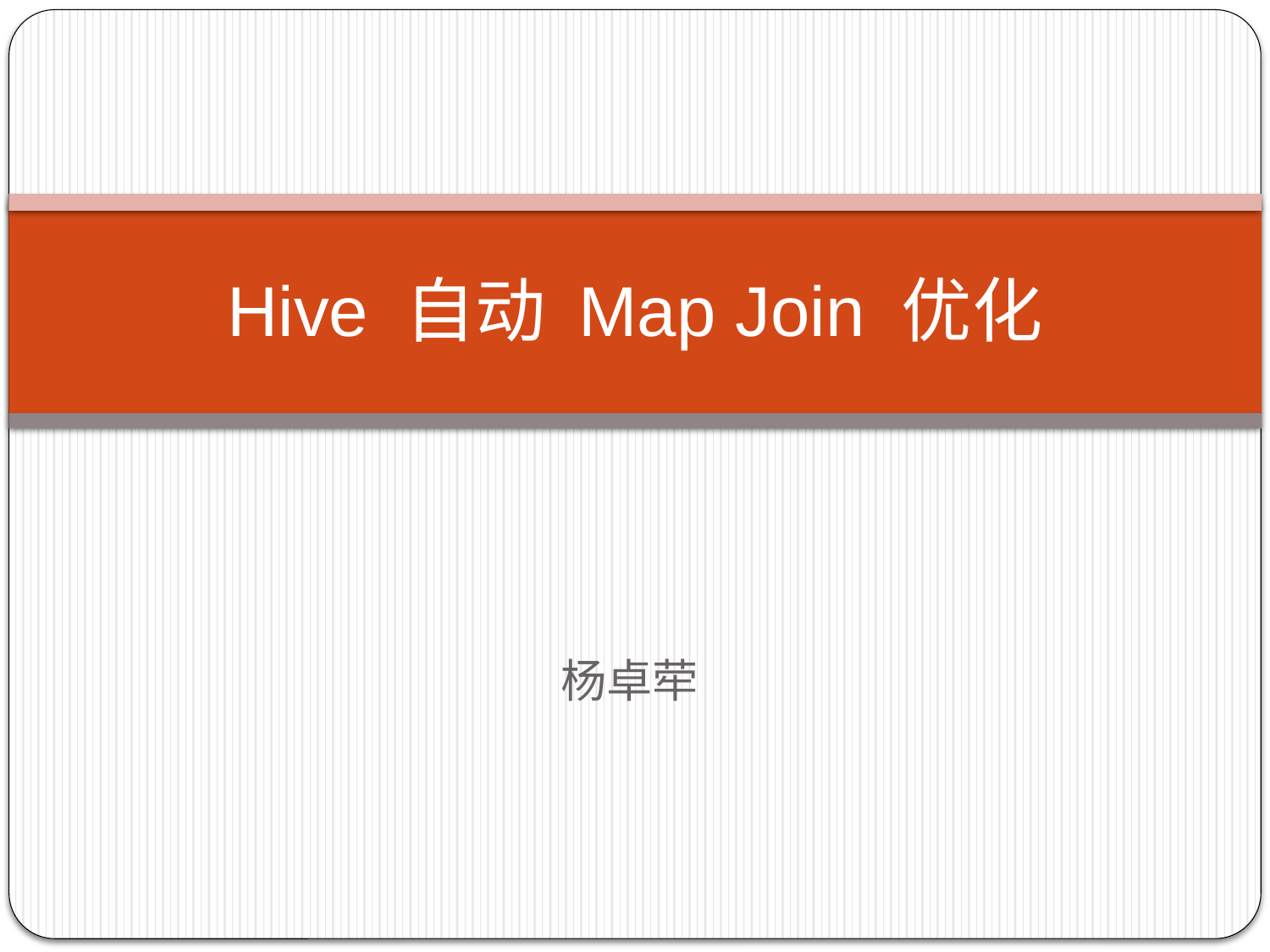

# Hive 自动 Map Join 优化
杨卓荦